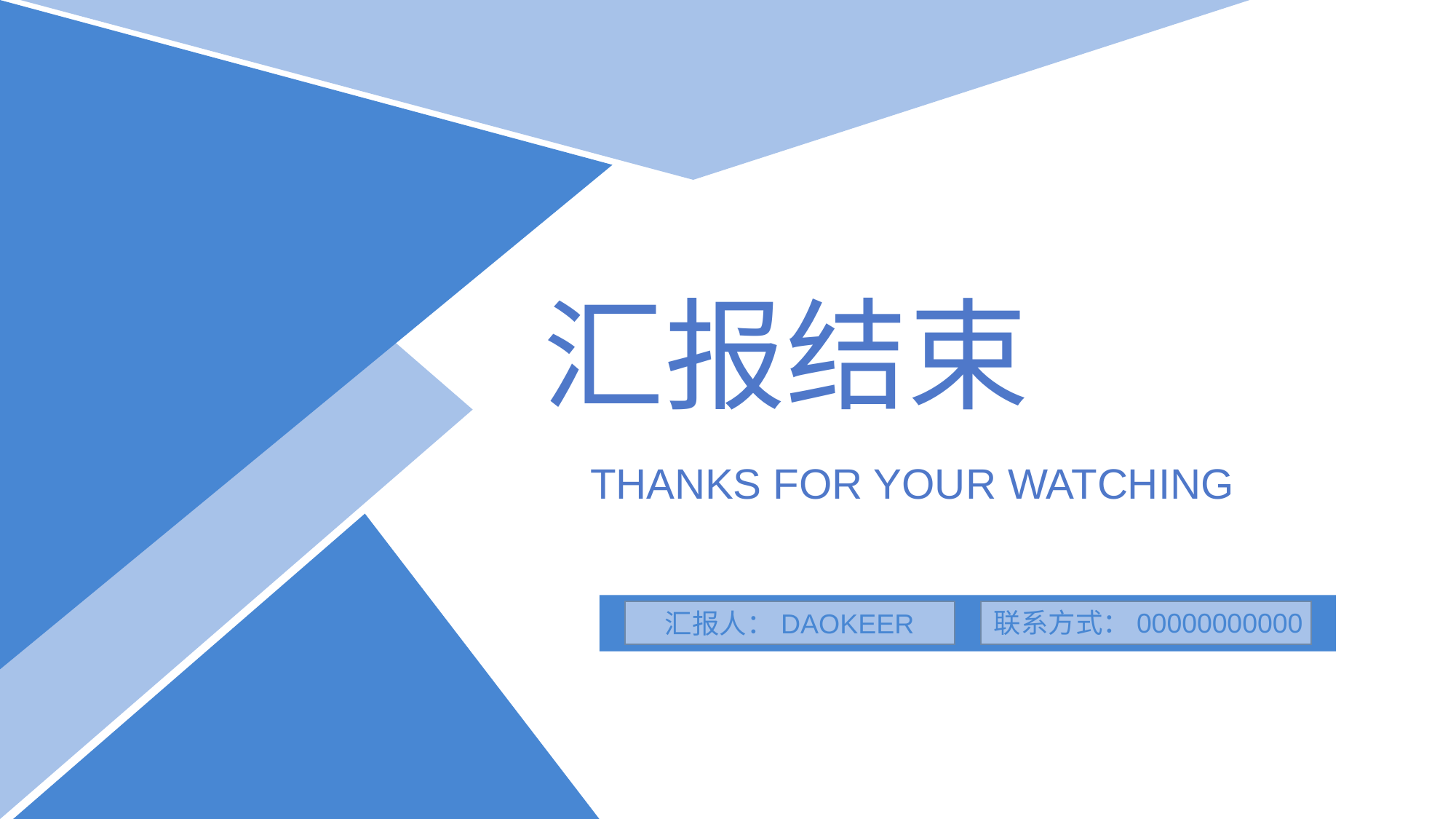

汇报结束
THANKS FOR YOUR WATCHING

联系方式：00000000000

汇报人：DAOKEER